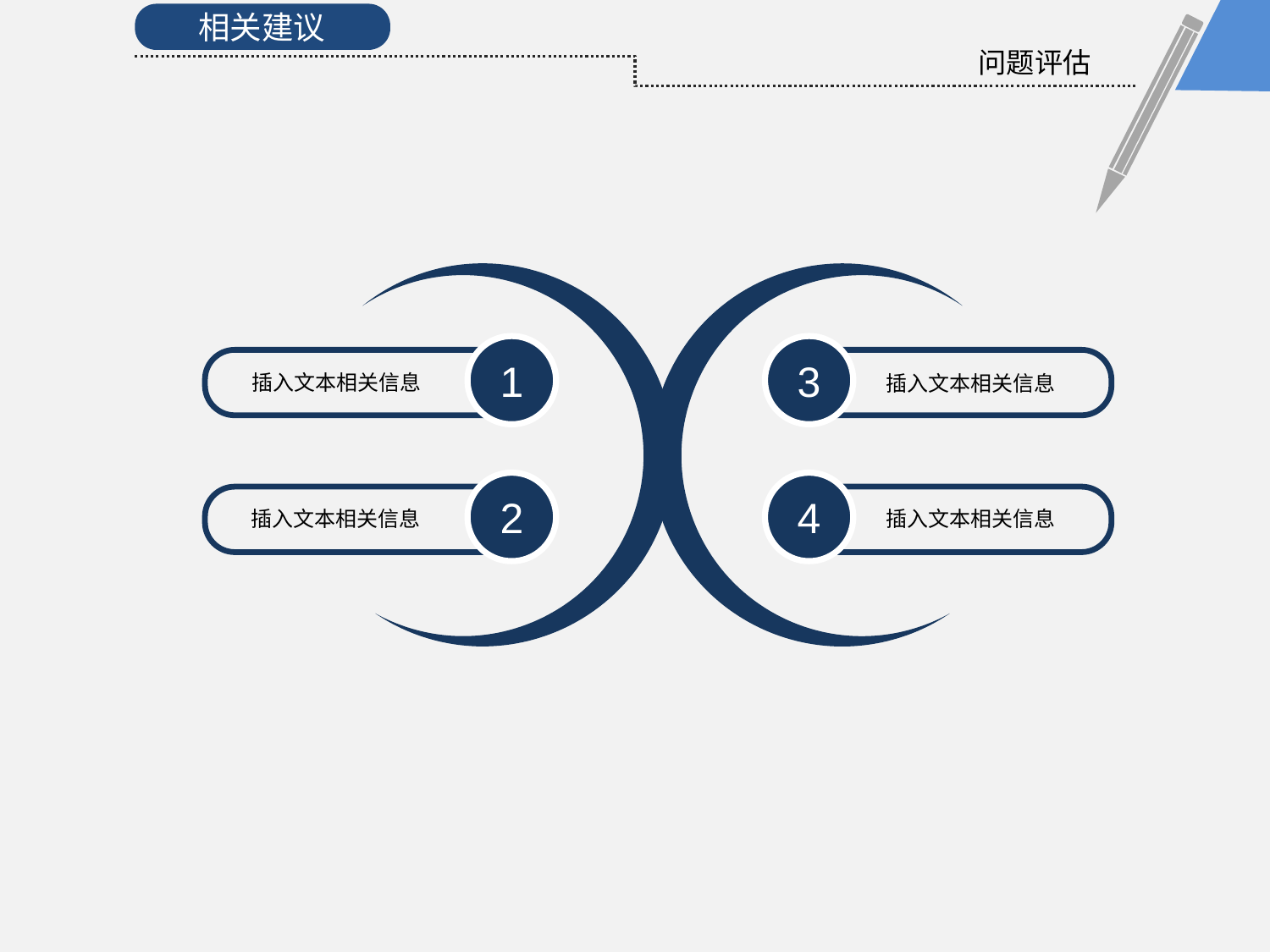

相关建议

问题评估

1
3

插入文本相关信息
插入文本相关信息
2
4

插入文本相关信息
插入文本相关信息